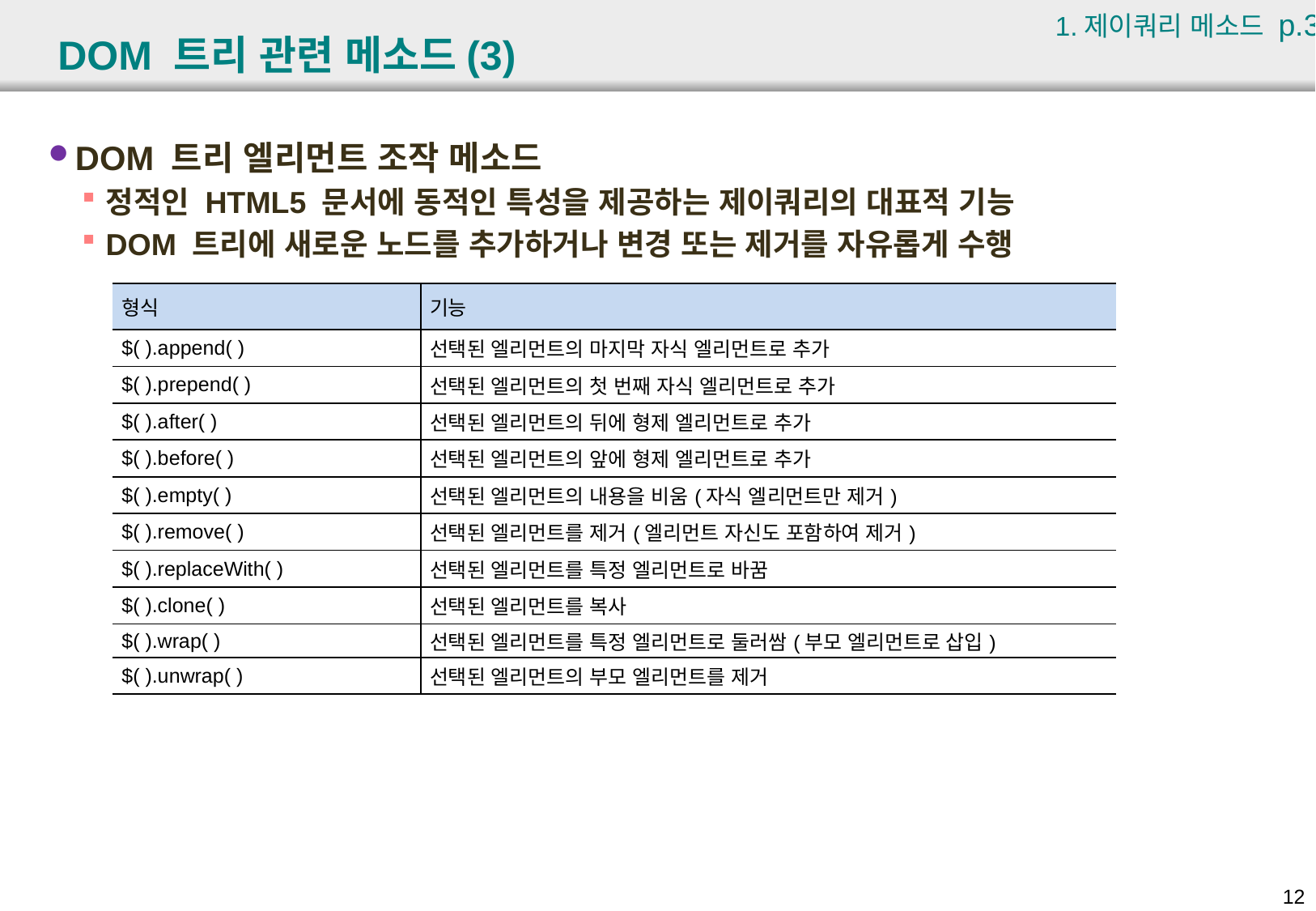

1.제이쿼리 메소드 p.372
# DOM 트리 관련 메소드(3)
DOM 트리 엘리먼트 조작 메소드
정적인 HTML5 문서에 동적인 특성을 제공하는 제이쿼리의 대표적 기능
DOM 트리에 새로운 노드를 추가하거나 변경 또는 제거를 자유롭게 수행

| 형식 | 기능 |
| --- | --- |
| $( ).append( ) | 선택된 엘리먼트의 마지막 자식 엘리먼트로 추가 |
| $( ).prepend( ) | 선택된 엘리먼트의 첫 번째 자식 엘리먼트로 추가 |
| $( ).after( ) | 선택된 엘리먼트의 뒤에 형제 엘리먼트로 추가 |
| $( ).before( ) | 선택된 엘리먼트의 앞에 형제 엘리먼트로 추가 |
| $( ).empty( ) | 선택된 엘리먼트의 내용을 비움(자식 엘리먼트만 제거) |
| $( ).remove( ) | 선택된 엘리먼트를 제거(엘리먼트 자신도 포함하여 제거) |
| $( ).replaceWith( ) | 선택된 엘리먼트를 특정 엘리먼트로 바꿈 |
| $( ).clone( ) | 선택된 엘리먼트를 복사 |
| $( ).wrap( ) | 선택된 엘리먼트를 특정 엘리먼트로 둘러쌈(부모 엘리먼트로 삽입) |
| $( ).unwrap( ) | 선택된 엘리먼트의 부모 엘리먼트를 제거 |